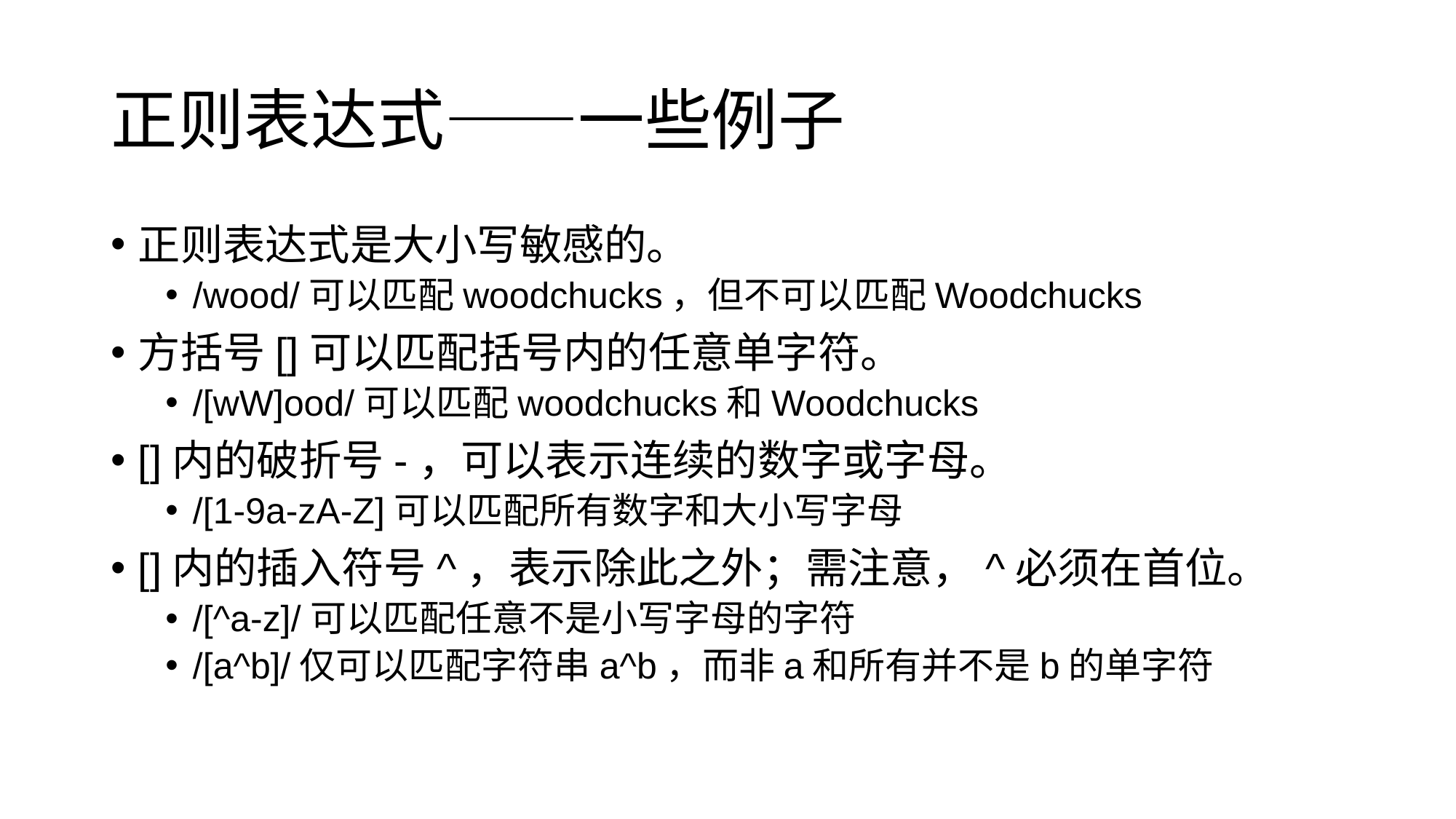

# 正则表达式——一些例子
正则表达式是大小写敏感的。
/wood/可以匹配woodchucks，但不可以匹配Woodchucks
方括号[]可以匹配括号内的任意单字符。
/[wW]ood/可以匹配woodchucks和Woodchucks
[]内的破折号-，可以表示连续的数字或字母。
/[1-9a-zA-Z]可以匹配所有数字和大小写字母
[]内的插入符号^，表示除此之外；需注意，^必须在首位。
/[^a-z]/可以匹配任意不是小写字母的字符
/[a^b]/仅可以匹配字符串a^b，而非a和所有并不是b的单字符